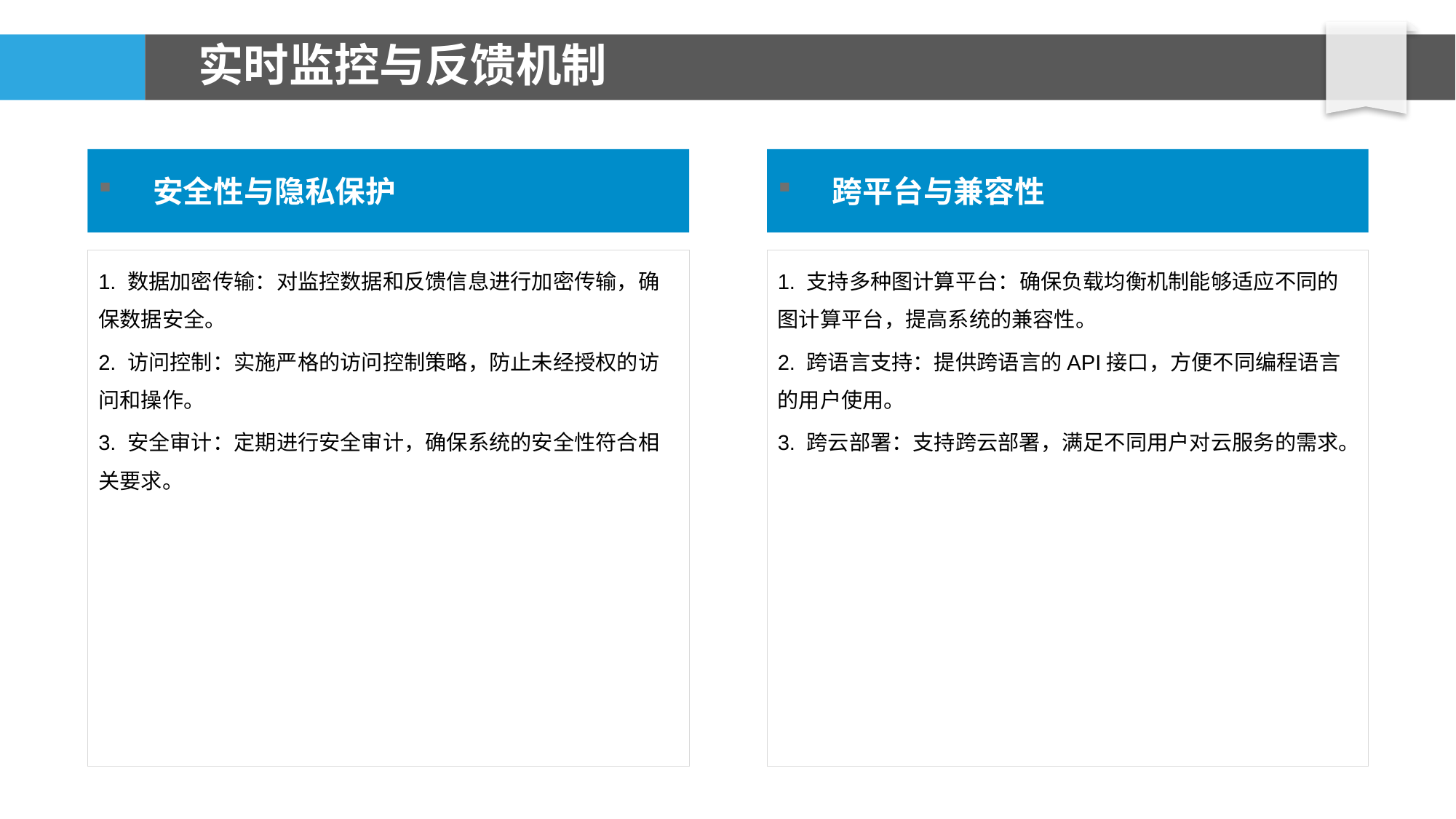

# 实时监控与反馈机制
安全性与隐私保护
跨平台与兼容性
1. 数据加密传输：对监控数据和反馈信息进行加密传输，确保数据安全。
2. 访问控制：实施严格的访问控制策略，防止未经授权的访问和操作。
3. 安全审计：定期进行安全审计，确保系统的安全性符合相关要求。
1. 支持多种图计算平台：确保负载均衡机制能够适应不同的图计算平台，提高系统的兼容性。
2. 跨语言支持：提供跨语言的API接口，方便不同编程语言的用户使用。
3. 跨云部署：支持跨云部署，满足不同用户对云服务的需求。